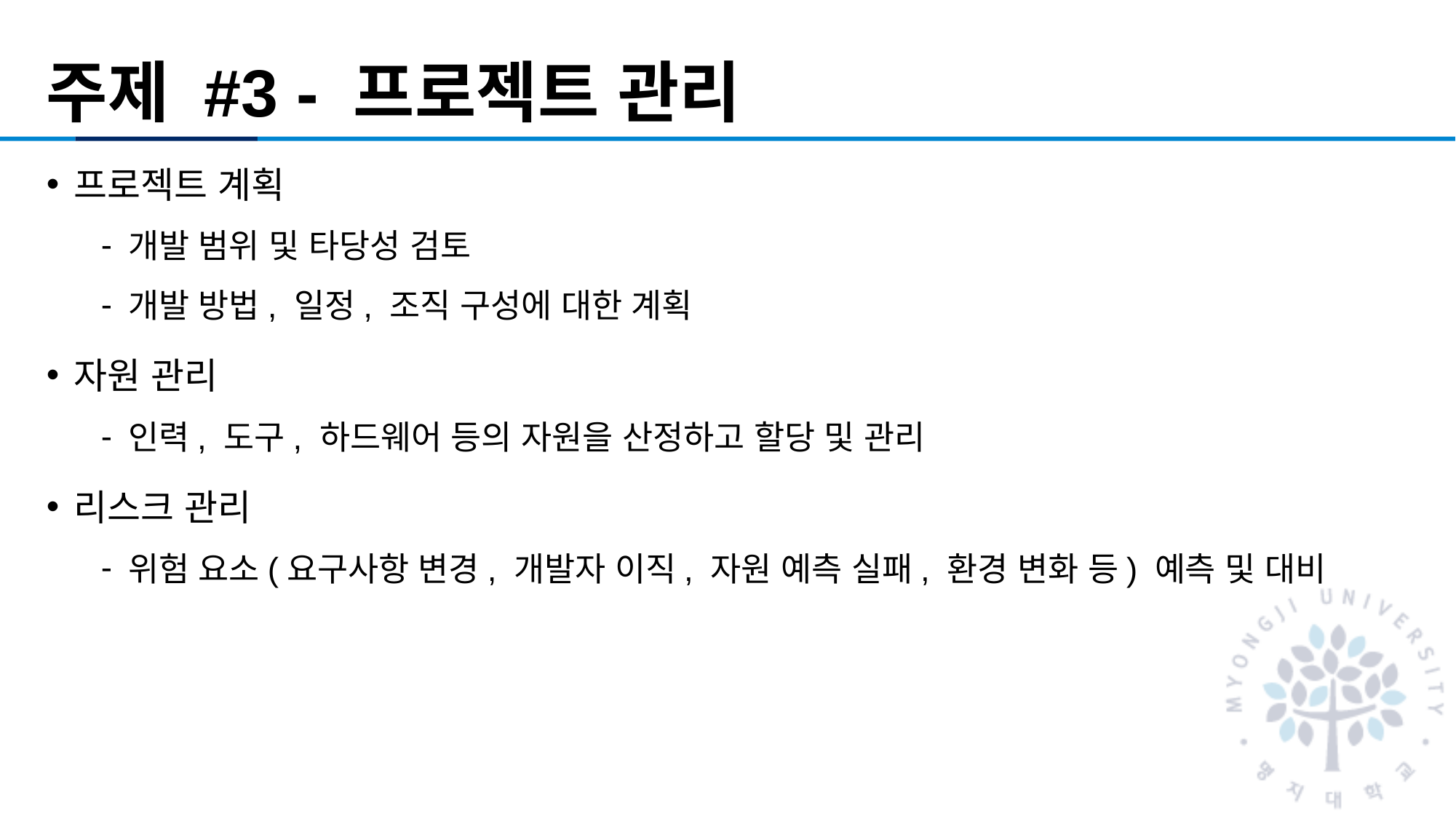

# 주제 #3 - 프로젝트 관리
프로젝트 계획
개발 범위 및 타당성 검토
개발 방법, 일정, 조직 구성에 대한 계획
자원 관리
인력, 도구, 하드웨어 등의 자원을 산정하고 할당 및 관리
리스크 관리
위험 요소(요구사항 변경, 개발자 이직, 자원 예측 실패, 환경 변화 등) 예측 및 대비